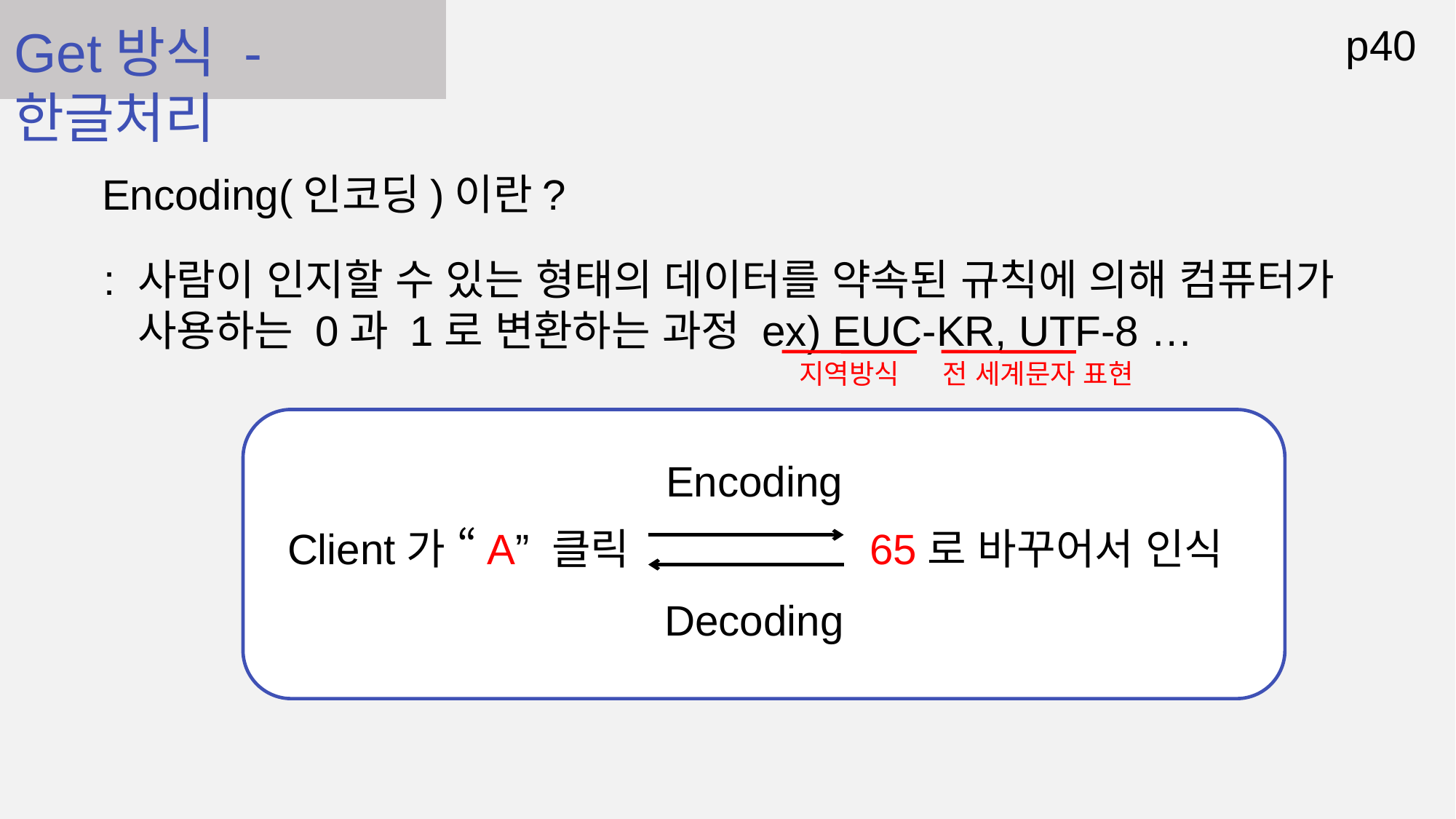

Get방식 - 한글처리
p40
Encoding(인코딩)이란?
: 사람이 인지할 수 있는 형태의 데이터를 약속된 규칙에 의해 컴퓨터가
  사용하는 0과 1로 변환하는 과정 ex) EUC-KR, UTF-8 …
지역방식
전 세계문자 표현

Encoding
Client가 “A” 클릭
65로 바꾸어서 인식
Decoding